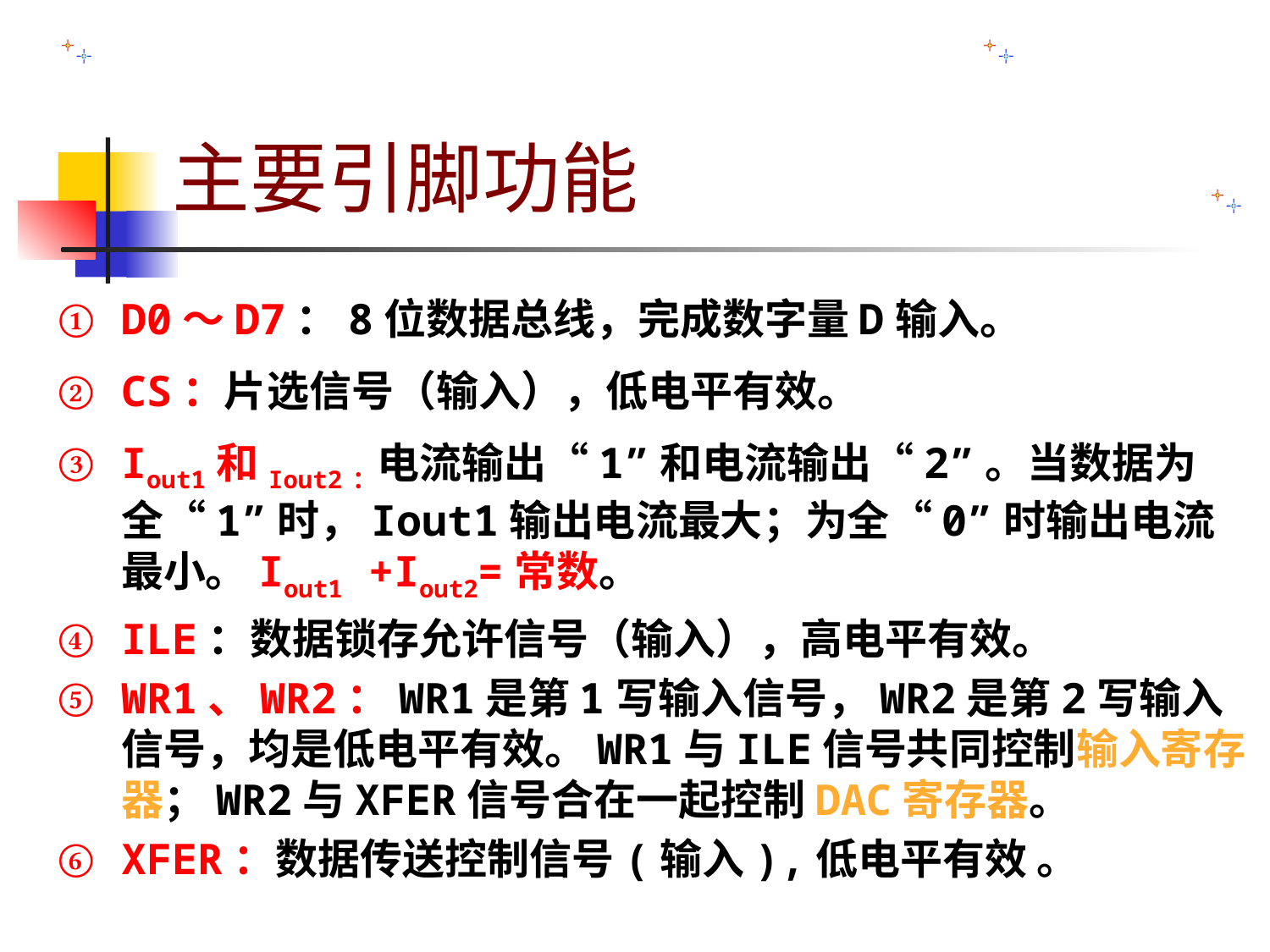

主要引脚功能
D0～D7：8位数据总线，完成数字量D输入。
CS：片选信号（输入），低电平有效。
Iout1和Iout2：电流输出“1”和电流输出“2”。当数据为全“1”时，Iout1输出电流最大；为全“0”时输出电流最小。Iout1 +Iout2=常数。
ILE：数据锁存允许信号（输入），高电平有效。
WR1、WR2：WR1是第1写输入信号，WR2是第2写输入信号，均是低电平有效。WR1与ILE信号共同控制输入寄存器；WR2与XFER信号合在一起控制DAC寄存器。
XFER：数据传送控制信号(输入),低电平有效 。